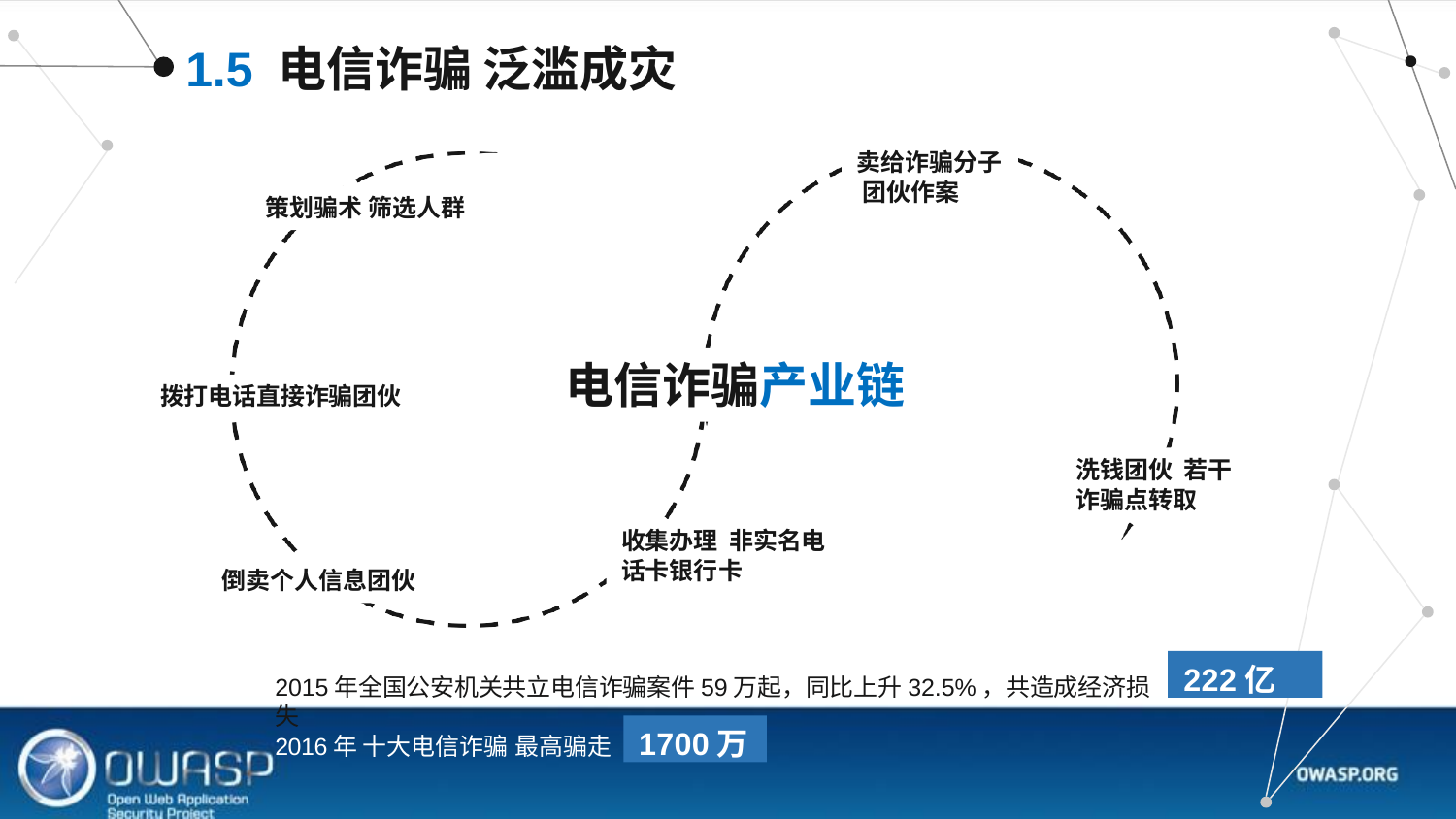

# 1.5 电信诈骗 泛滥成灾

卖给诈骗分子  团伙作案

策划骗术 筛选人群

电信诈骗产业链

拨打电话直接诈骗团伙

洗钱团伙  若干诈骗点转取

收集办理  非实名电话卡银行卡

倒卖个人信息团伙

222亿
2015年全国公安机关共立电信诈骗案件59万起，同比上升32.5%，共造成经济损失
1700万
2016年 十大电信诈骗 最高骗走